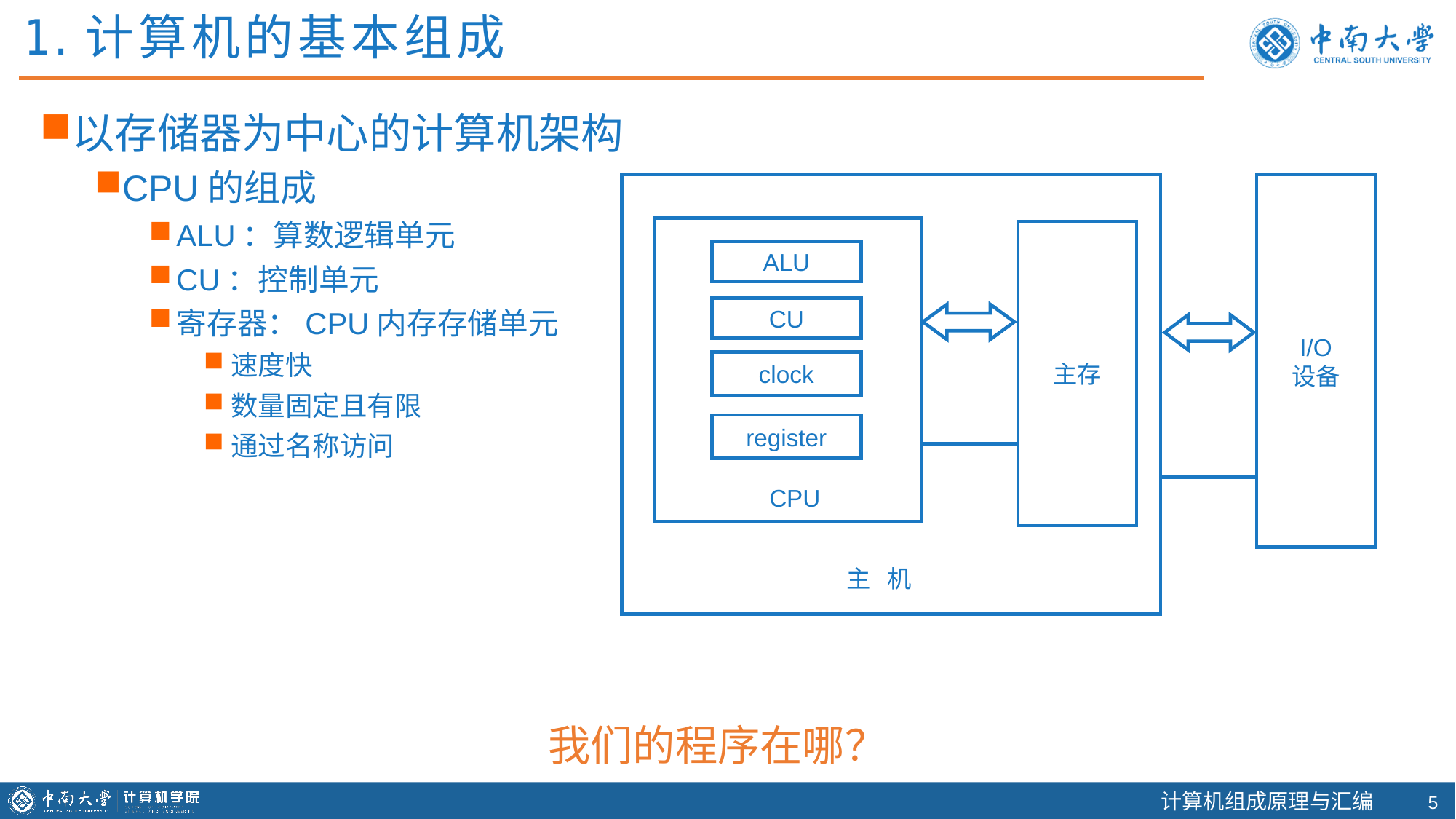

1.计算机的基本组成

以存储器为中心的计算机架构
CPU的组成
ALU：算数逻辑单元
CU：控制单元
寄存器：CPU内存存储单元
速度快
数量固定且有限
通过名称访问

I/O
设备

主存
ALU
CU

clock
register

CPU

主   机
我们的程序在哪？
5